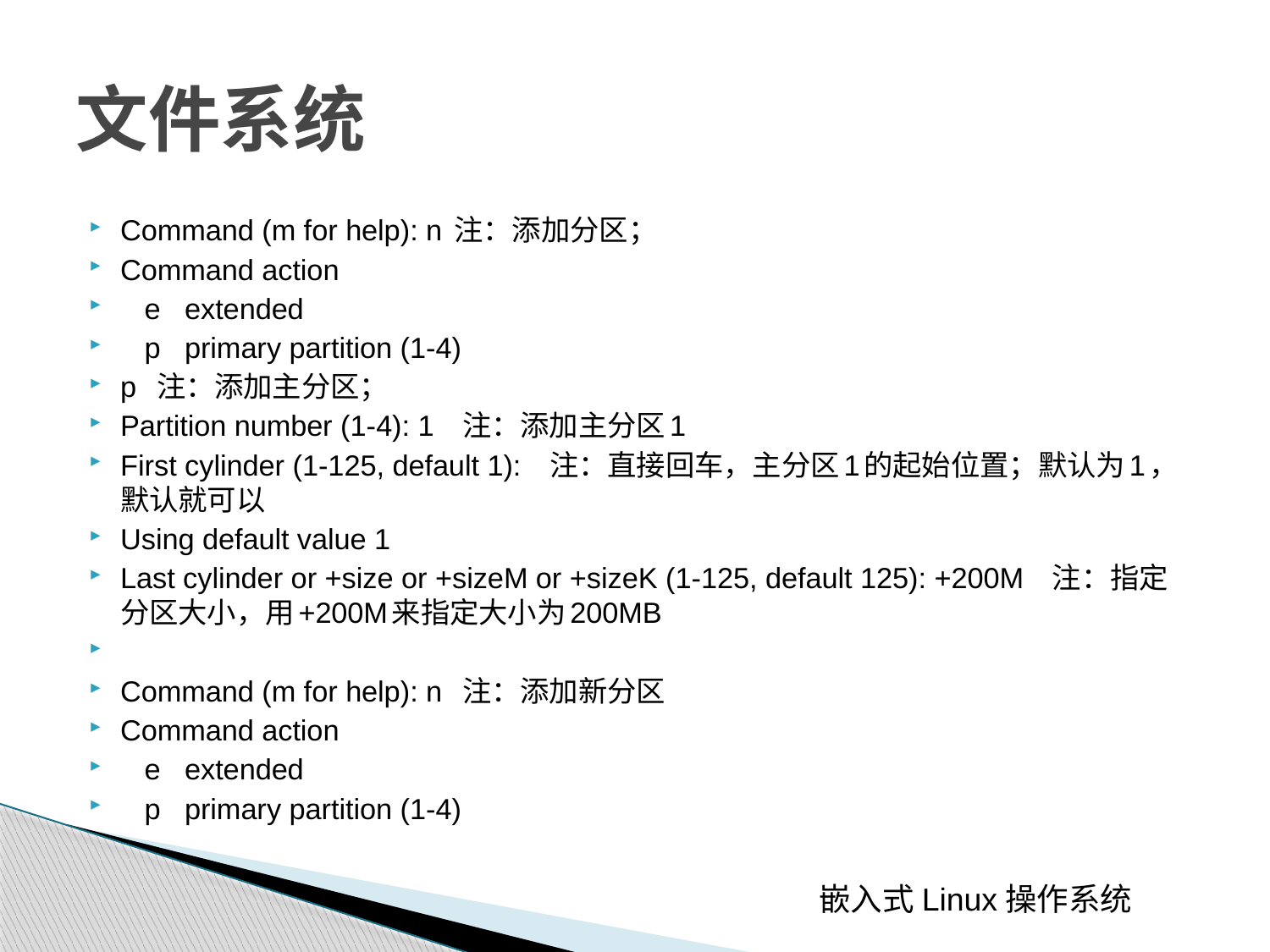

# 文件系统
Command (m for help): n 注：添加分区；
Command action
   e   extended
   p   primary partition (1-4)
p  注：添加主分区；
Partition number (1-4): 1   注：添加主分区1
First cylinder (1-125, default 1):   注：直接回车，主分区1的起始位置；默认为1，默认就可以
Using default value 1
Last cylinder or +size or +sizeM or +sizeK (1-125, default 125): +200M   注：指定分区大小，用+200M来指定大小为200MB

Command (m for help): n  注：添加新分区
Command action
   e   extended
   p   primary partition (1-4)

         嵌入式Linux操作系统